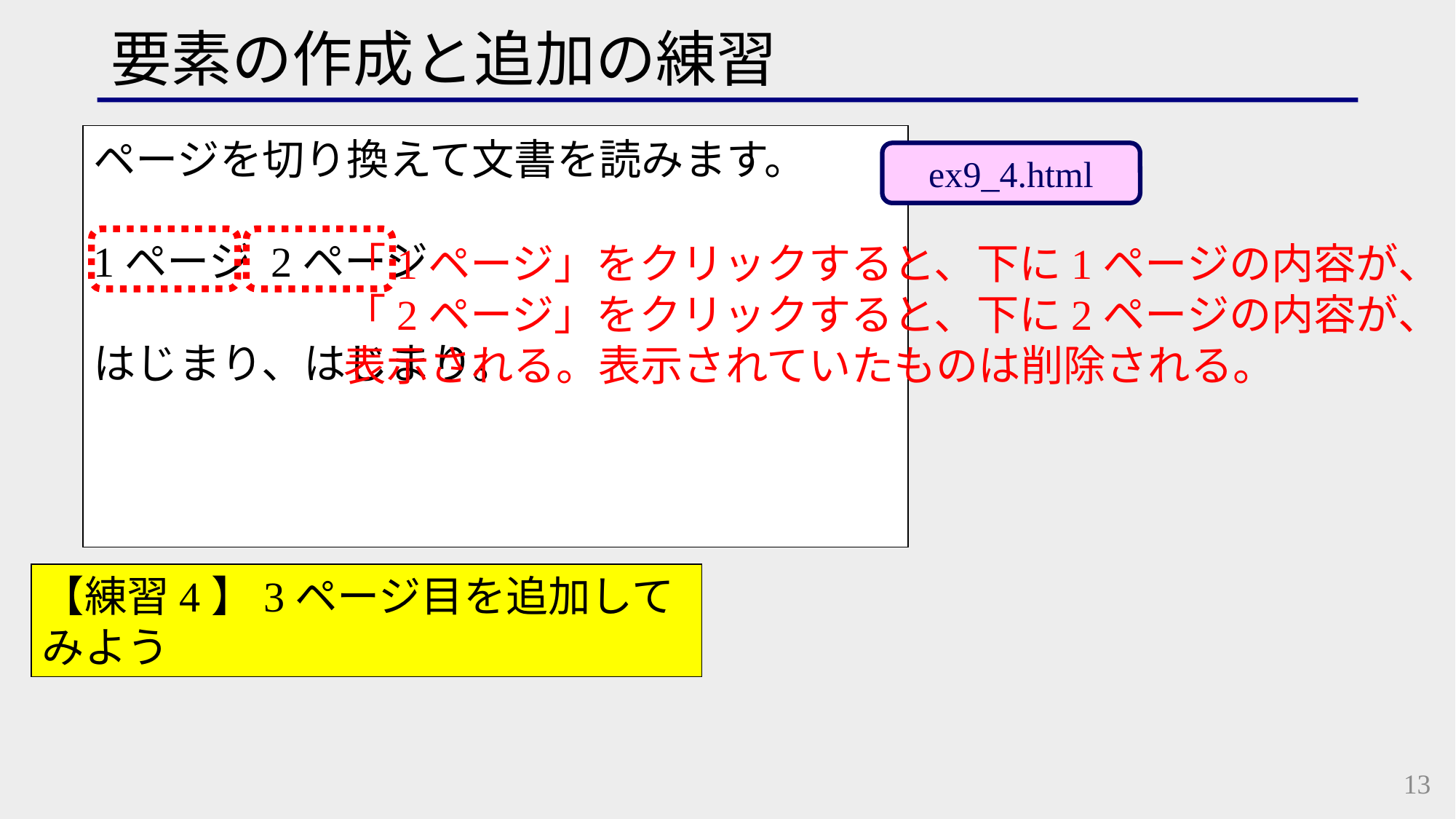

要素の作成と追加の練習
ページを切り換えて文書を読みます。

1ページ 2ページ

はじまり、はじまり。

ex9_4.html

「1ページ」をクリックすると、下に1ページの内容が、
「2ページ」をクリックすると、下に2ページの内容が、
表示される。表示されていたものは削除される。
【練習4】3ページ目を追加してみよう
13